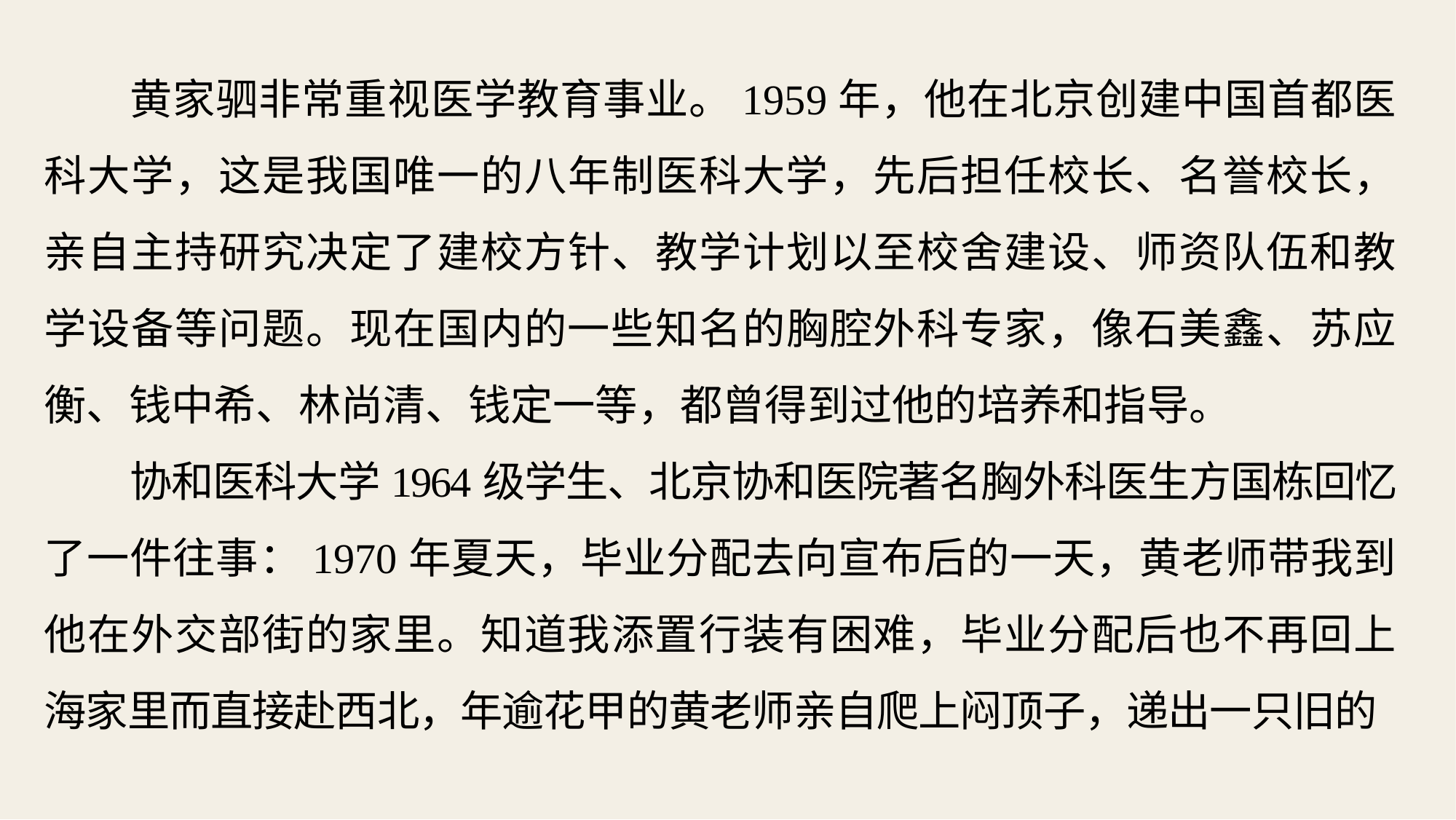

黄家驷非常重视医学教育事业。1959年，他在北京创建中国首都医科大学，这是我国唯一的八年制医科大学，先后担任校长、名誉校长，亲自主持研究决定了建校方针、教学计划以至校舍建设、师资队伍和教学设备等问题。现在国内的一些知名的胸腔外科专家，像石美鑫、苏应衡、钱中希、林尚清、钱定一等，都曾得到过他的培养和指导。
协和医科大学1964级学生、北京协和医院著名胸外科医生方国栋回忆了一件往事：1970年夏天，毕业分配去向宣布后的一天，黄老师带我到他在外交部街的家里。知道我添置行装有困难，毕业分配后也不再回上海家里而直接赴西北，年逾花甲的黄老师亲自爬上闷顶子，递出一只旧的